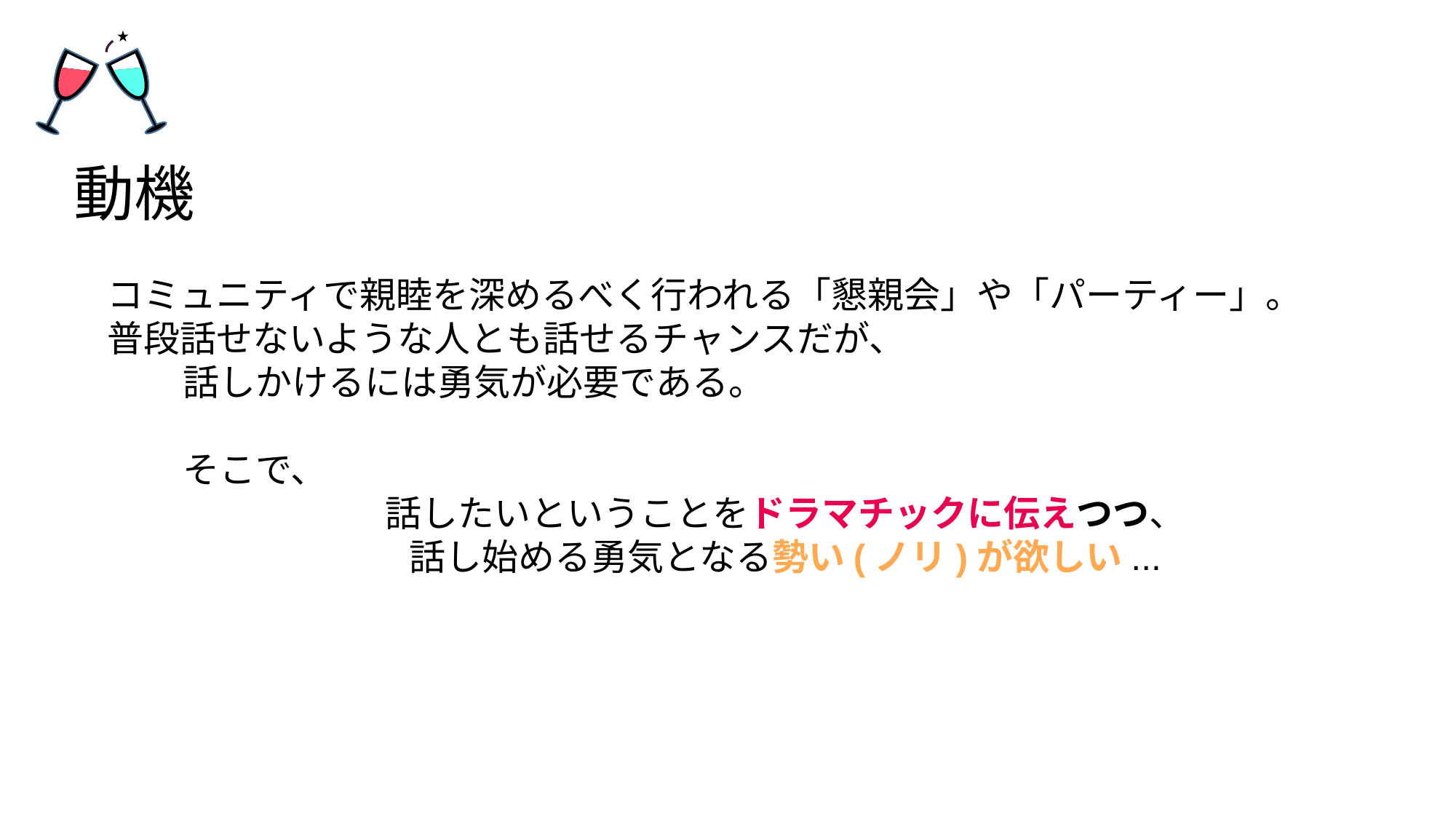

動機

   コミュニティで親睦を深めるべく行われる「懇親会」や「パーティー」。
   普段話せないような人とも話せるチャンスだが、
	話しかけるには勇気が必要である。

	そこで、
	話したいということをドラマチックに伝えつつ、
	話し始める勇気となる勢い(ノリ)が欲しい...